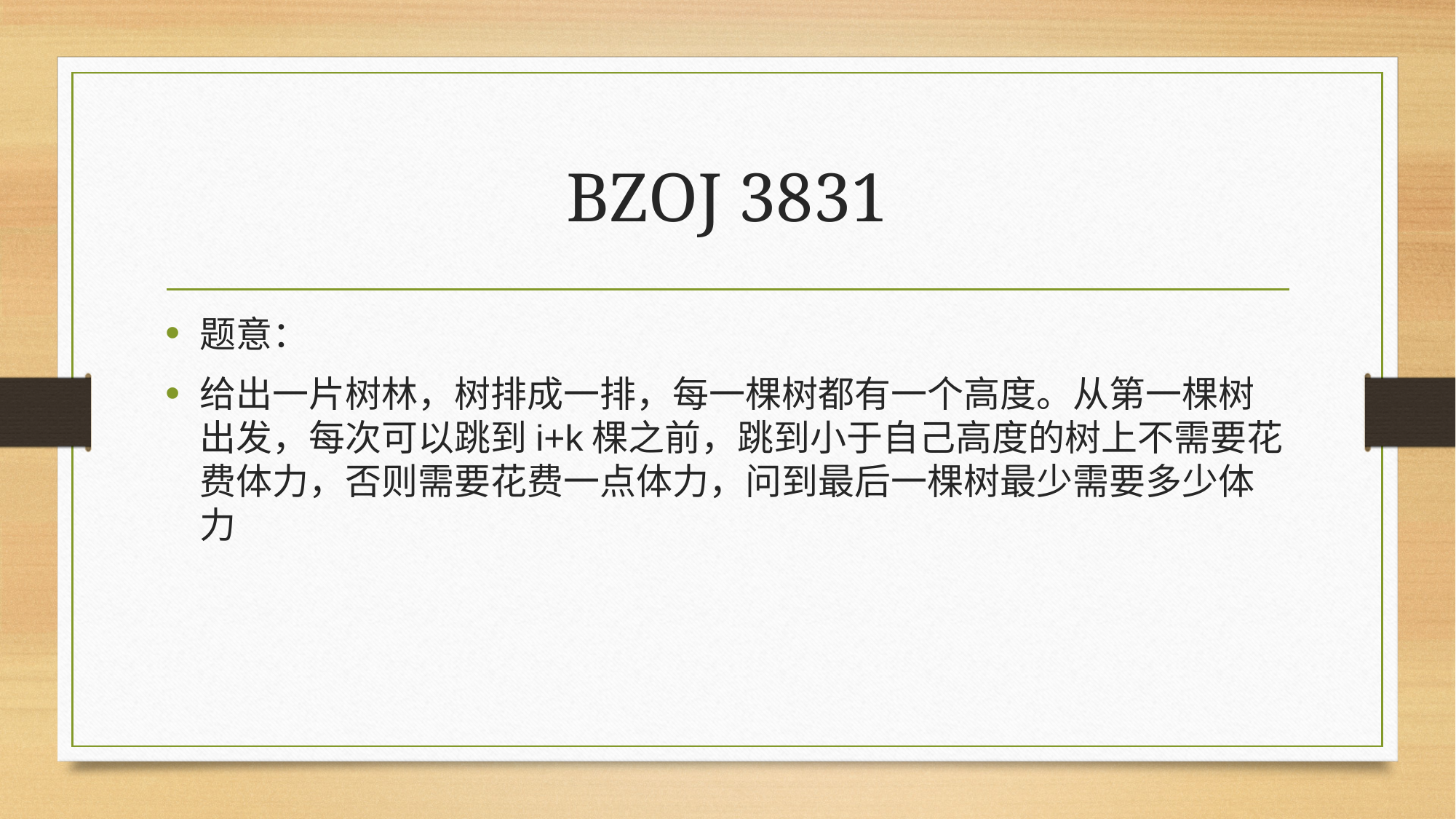

# BZOJ 3831
题意：
给出一片树林，树排成一排，每一棵树都有一个高度。从第一棵树出发，每次可以跳到i+k棵之前，跳到小于自己高度的树上不需要花费体力，否则需要花费一点体力，问到最后一棵树最少需要多少体力